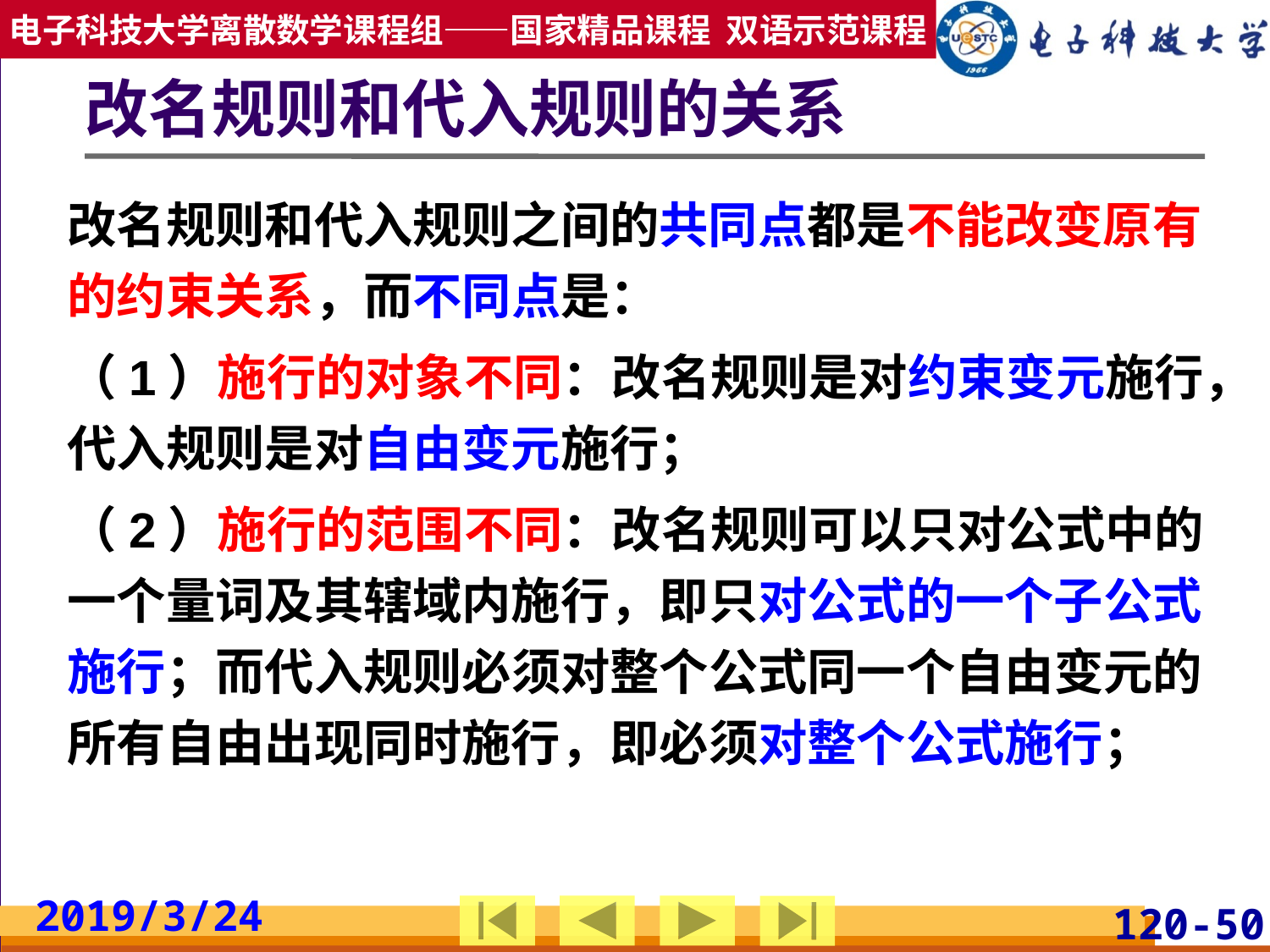

# 改名规则和代入规则的关系
改名规则和代入规则之间的共同点都是不能改变原有的约束关系，而不同点是：
（1）施行的对象不同：改名规则是对约束变元施行，代入规则是对自由变元施行；
（2）施行的范围不同：改名规则可以只对公式中的一个量词及其辖域内施行，即只对公式的一个子公式施行；而代入规则必须对整个公式同一个自由变元的所有自由出现同时施行，即必须对整个公式施行；
2019/3/24